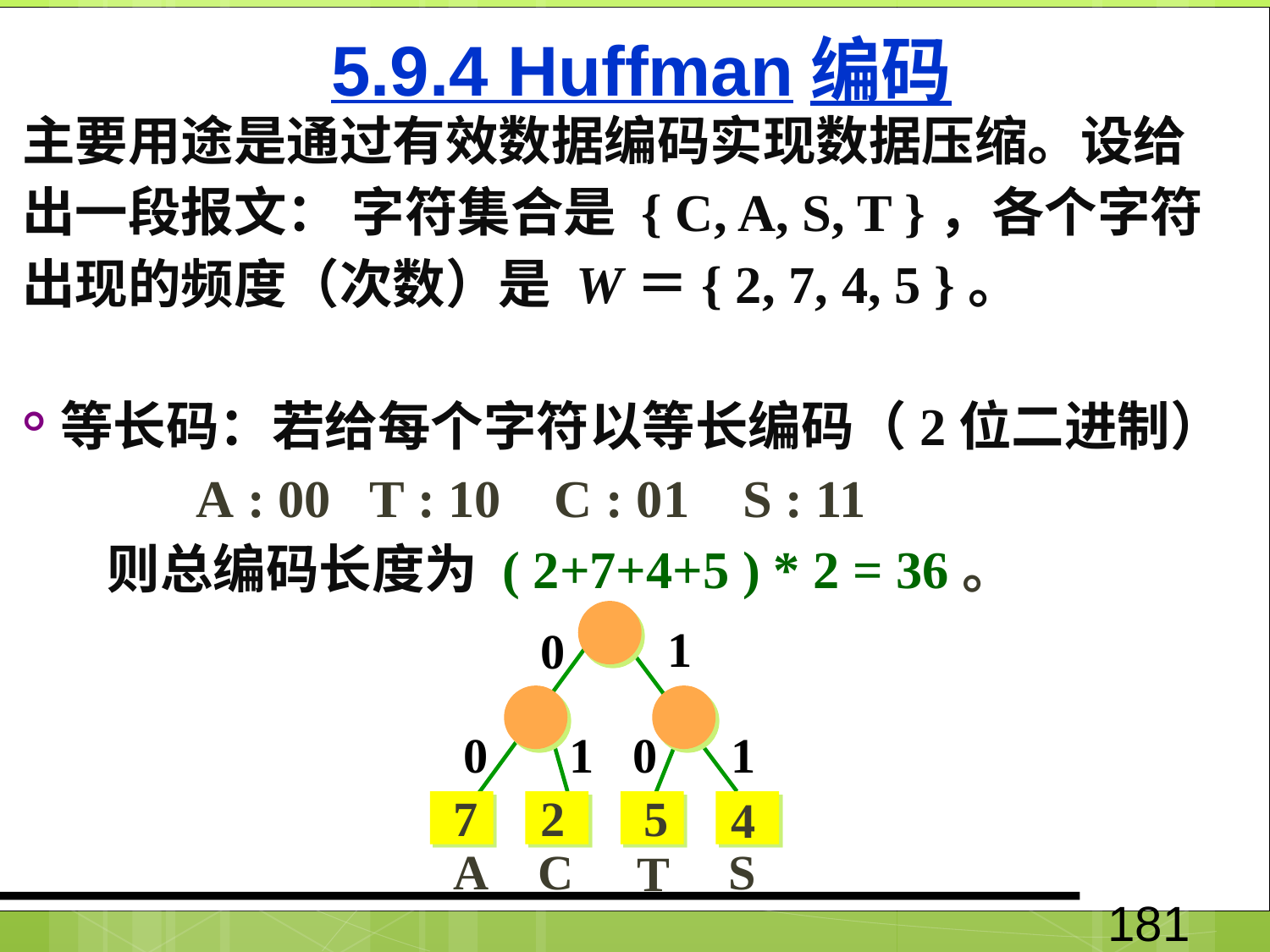

# 5.9.4 Huffman编码
主要用途是通过有效数据编码实现数据压缩。设给
出一段报文： 字符集合是 { C, A, S, T }，各个字符
出现的频度（次数）是 W＝{ 2, 7, 4, 5 }。

等长码：若给每个字符以等长编码（2位二进制）
             A : 00   T : 10    C : 01    S : 11
      则总编码长度为 ( 2+7+4+5 ) * 2 = 36。

1
0

0

1
0
1

7
2
5
4

A
C
S
T
181